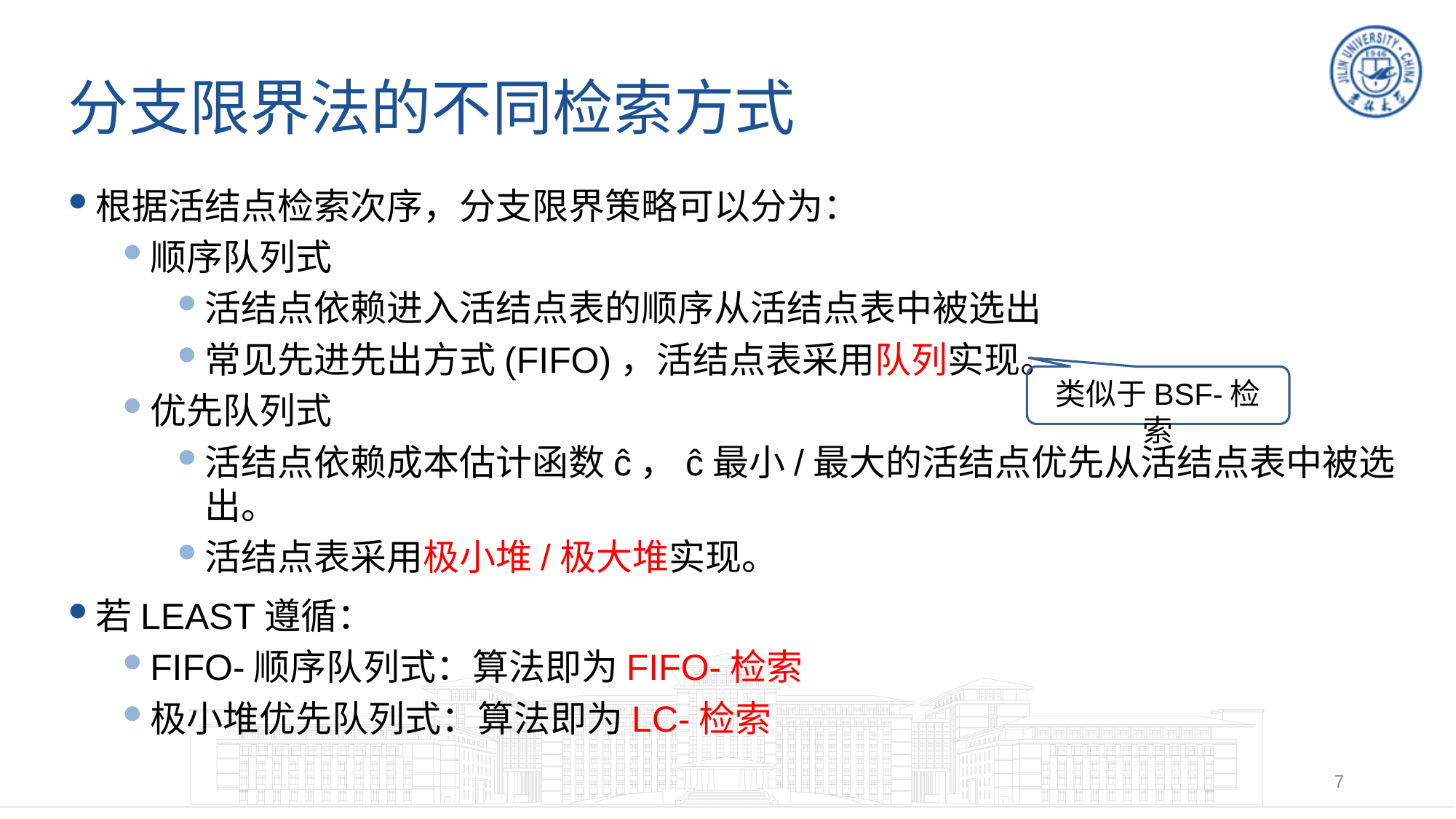

# 分支限界法的不同检索方式
根据活结点检索次序，分支限界策略可以分为：
顺序队列式
活结点依赖进入活结点表的顺序从活结点表中被选出
常见先进先出方式(FIFO)，活结点表采用队列实现。
优先队列式
活结点依赖成本估计函数ĉ，ĉ最小/最大的活结点优先从活结点表中被选出。
活结点表采用极小堆/极大堆实现。
若LEAST遵循：
FIFO-顺序队列式：算法即为FIFO-检索
极小堆优先队列式：算法即为LC-检索

类似于BSF-检索
7